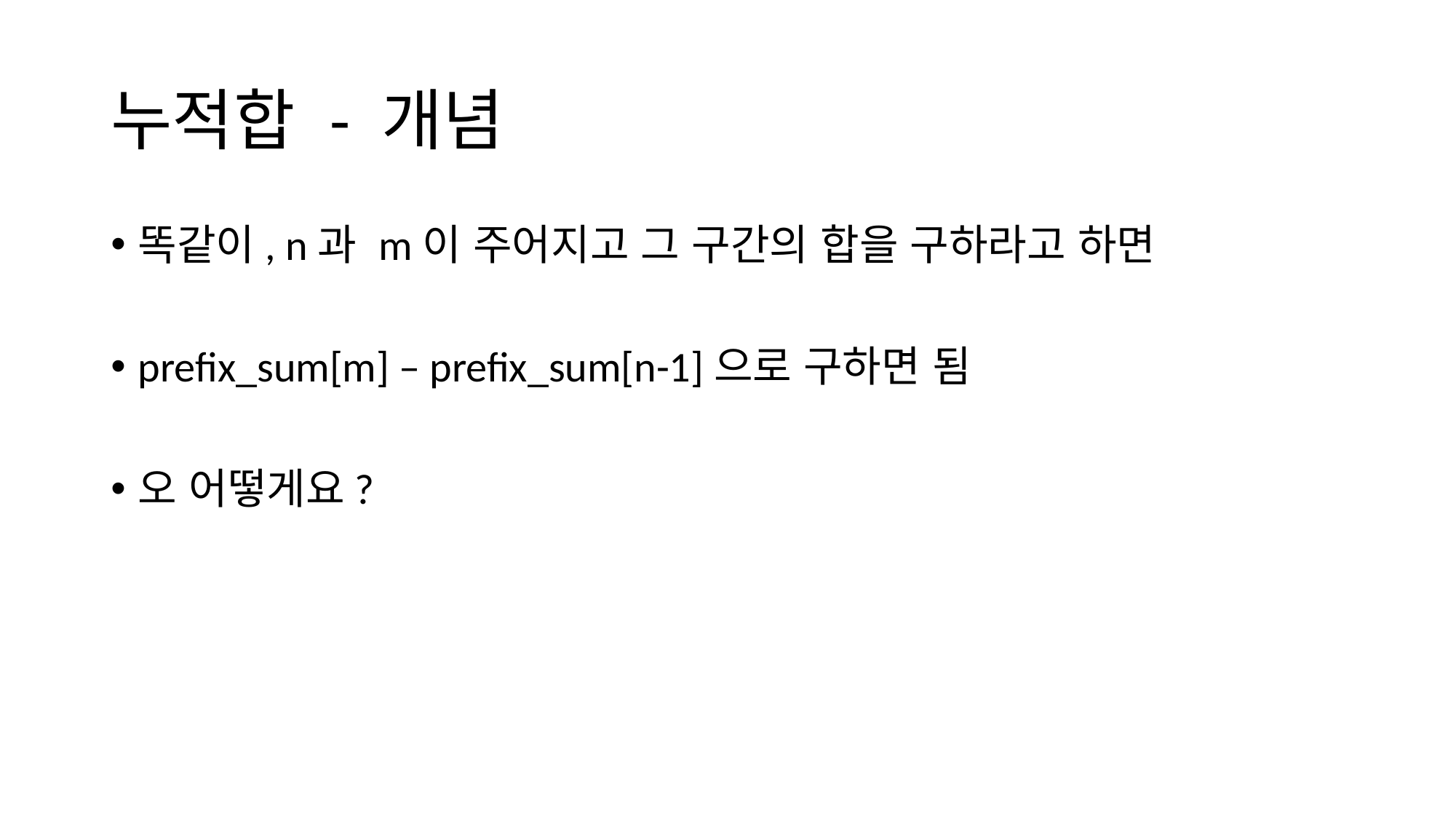

# 누적합 - 개념
똑같이, n과 m이 주어지고 그 구간의 합을 구하라고 하면

prefix_sum[m] – prefix_sum[n-1]으로 구하면 됨

오 어떻게요?